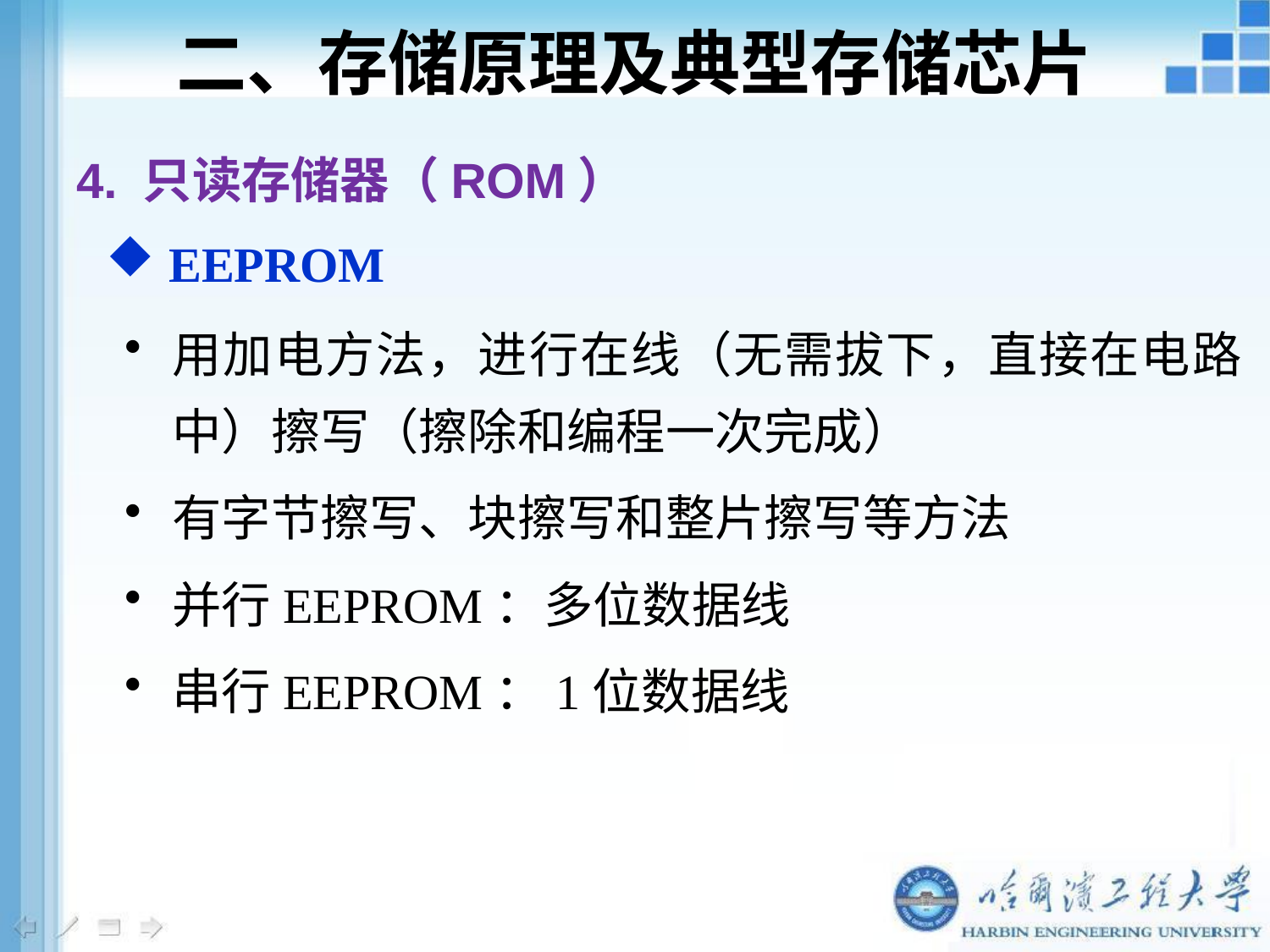

二、存储原理及典型存储芯片
4. 只读存储器（ROM）
 EEPROM
用加电方法，进行在线（无需拔下，直接在电路中）擦写（擦除和编程一次完成）
有字节擦写、块擦写和整片擦写等方法
并行EEPROM：多位数据线
串行EEPROM：1位数据线